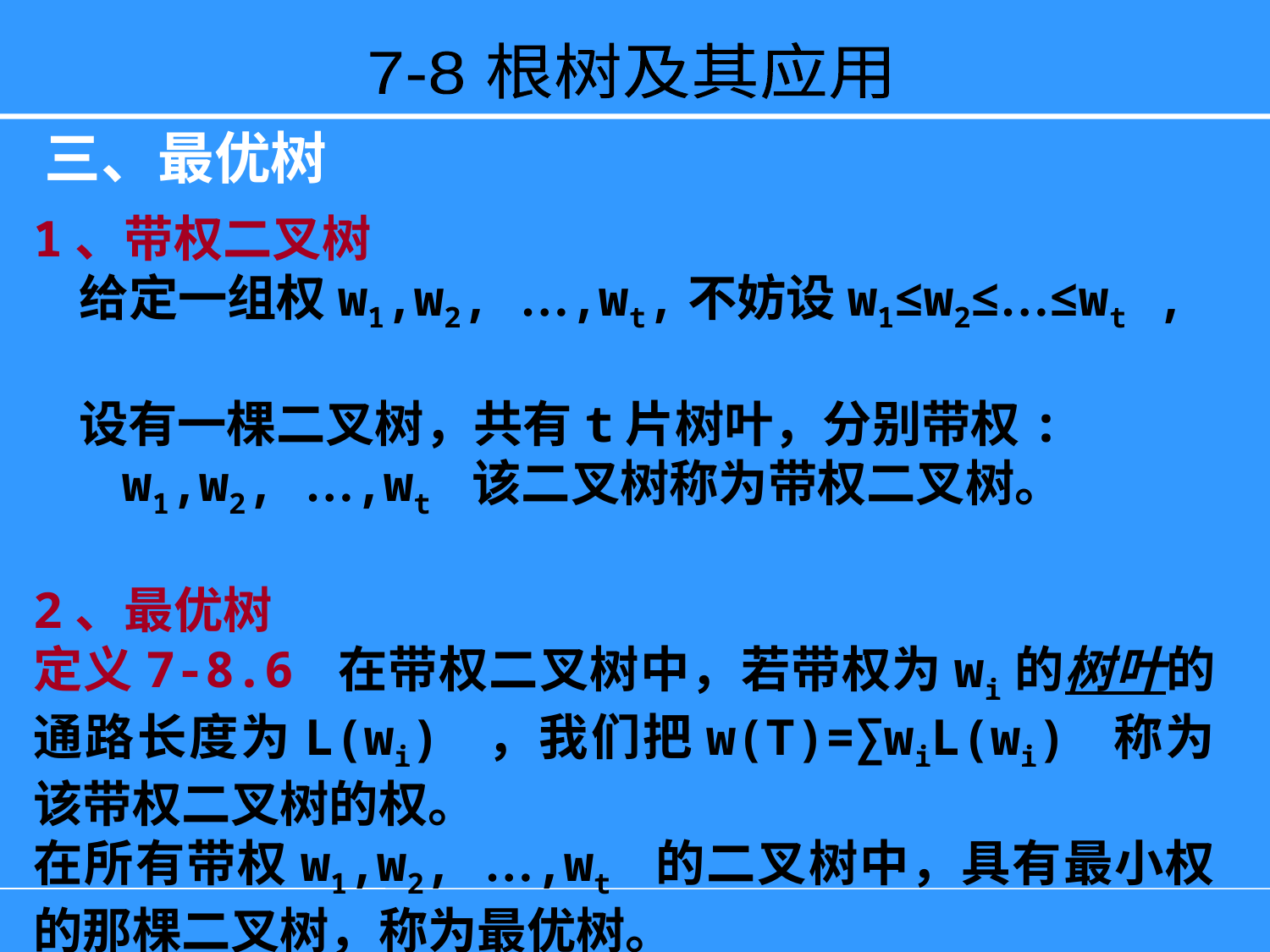

7-8 根树及其应用

三、最优树

1、带权二叉树
   给定一组权w1,w2, …,wt,不妨设w1≤w2≤…≤wt ,
   设有一棵二叉树，共有t片树叶，分别带权:
   w1,w2, …,wt 该二叉树称为带权二叉树。

2、最优树
定义7-8.6 在带权二叉树中，若带权为wi的树叶的通路长度为L(wi) ，我们把w(T)=∑wiL(wi) 称为该带权二叉树的权。
在所有带权w1,w2, …,wt 的二叉树中，具有最小权的那棵二叉树，称为最优树。